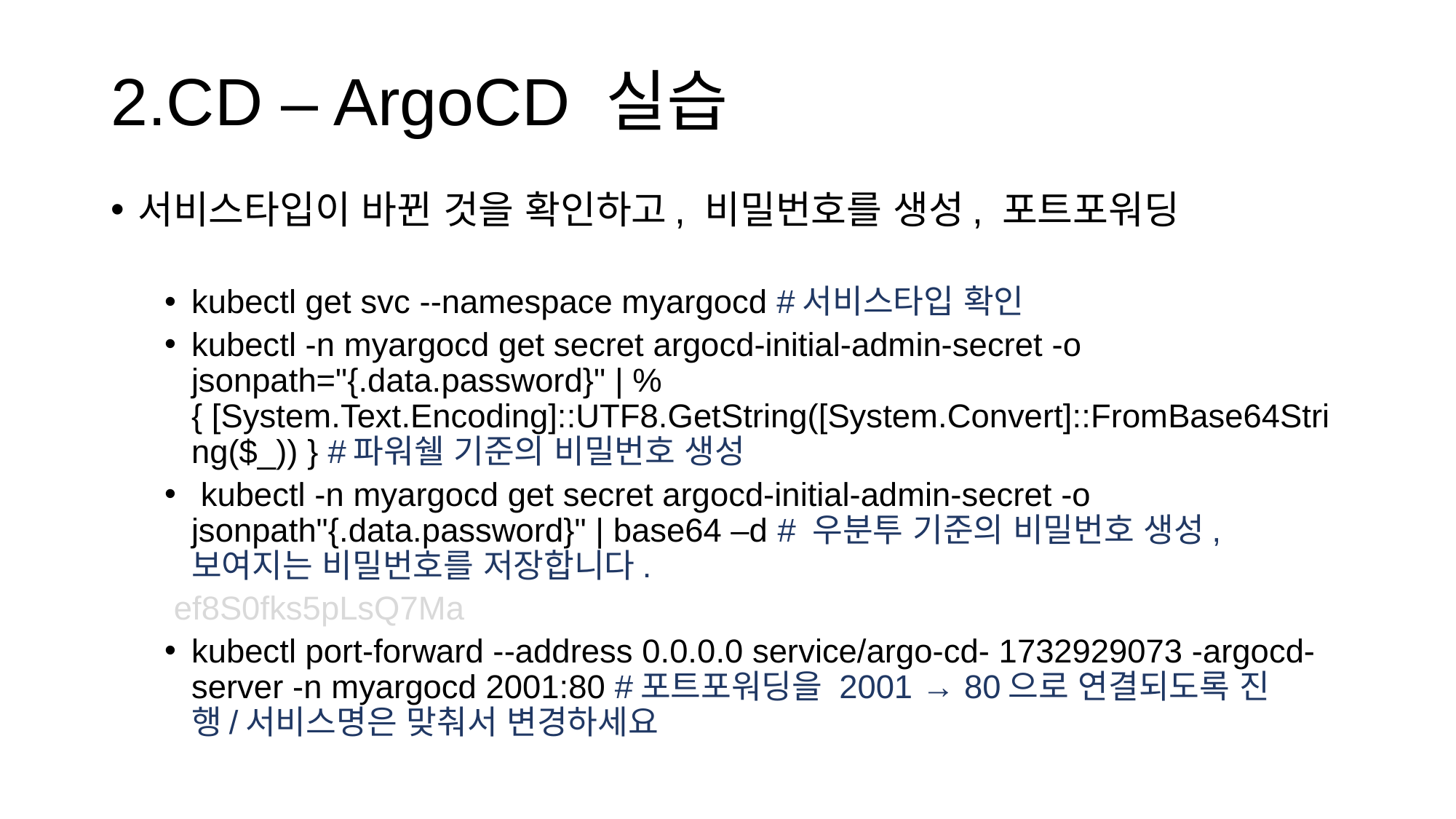

# 2.CD – ArgoCD 실습
서비스타입이 바뀐 것을 확인하고, 비밀번호를 생성, 포트포워딩
kubectl get svc --namespace myargocd #서비스타입 확인
kubectl -n myargocd get secret argocd-initial-admin-secret -o jsonpath="{.data.password}" | % { [System.Text.Encoding]::UTF8.GetString([System.Convert]::FromBase64String($_)) } #파워쉘 기준의 비밀번호 생성
 kubectl -n myargocd get secret argocd-initial-admin-secret -o jsonpath"{.data.password}" | base64 –d # 우분투 기준의 비밀번호 생성, 보여지는 비밀번호를 저장합니다.
 ef8S0fks5pLsQ7Ma
kubectl port-forward --address 0.0.0.0 service/argo-cd- 1732929073 -argocd-server -n myargocd 2001:80 #포트포워딩을 2001 → 80으로 연결되도록 진행/서비스명은 맞춰서 변경하세요